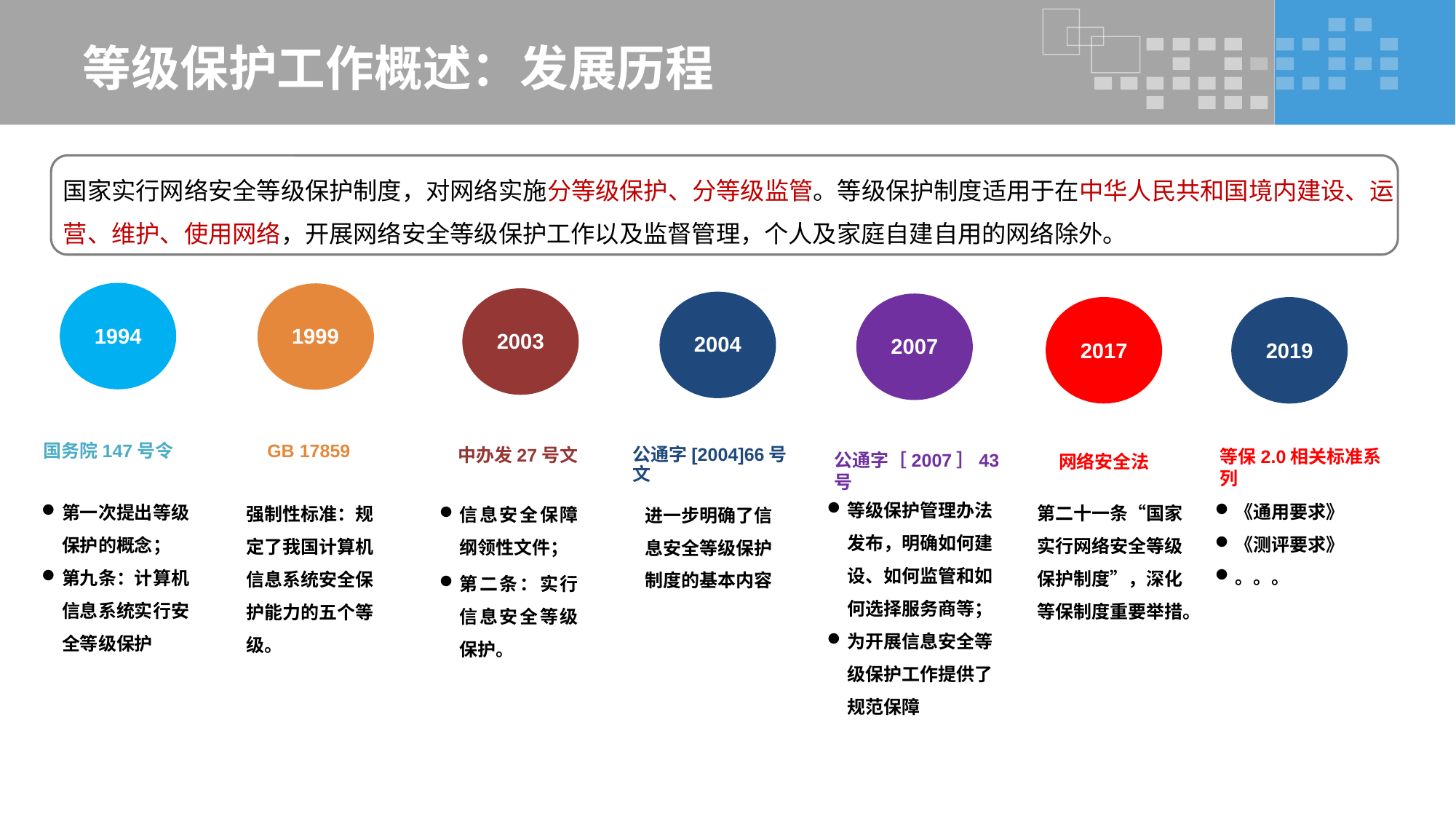

# 等级保护工作概述：发展历程

国家实行网络安全等级保护制度，对网络实施分等级保护、分等级监管。等级保护制度适用于在中华人民共和国境内建设、运营、维护、使用网络，开展网络安全等级保护工作以及监督管理，个人及家庭自建自用的网络除外。

1999
GB 17859
强制性标准：规定了我国计算机信息系统安全保护能力的五个等级。

2003
中办发27号文
信息安全保障纲领性文件；
第二条：实行信息安全等级保护。

2004
公通字[2004]66号文
进一步明确了信息安全等级保护制度的基本内容

2007
公通字［2007］43号
等级保护管理办法发布，明确如何建设、如何监管和如何选择服务商等；
为开展信息安全等级保护工作提供了规范保障

2017
网络安全法
第二十一条“国家实行网络安全等级保护制度”，深化等保制度重要举措。

2019
等保2.0相关标准系列
《通用要求》
《测评要求》
。。。
1994
国务院147号令
第一次提出等级保护的概念；
第九条：计算机信息系统实行安全等级保护